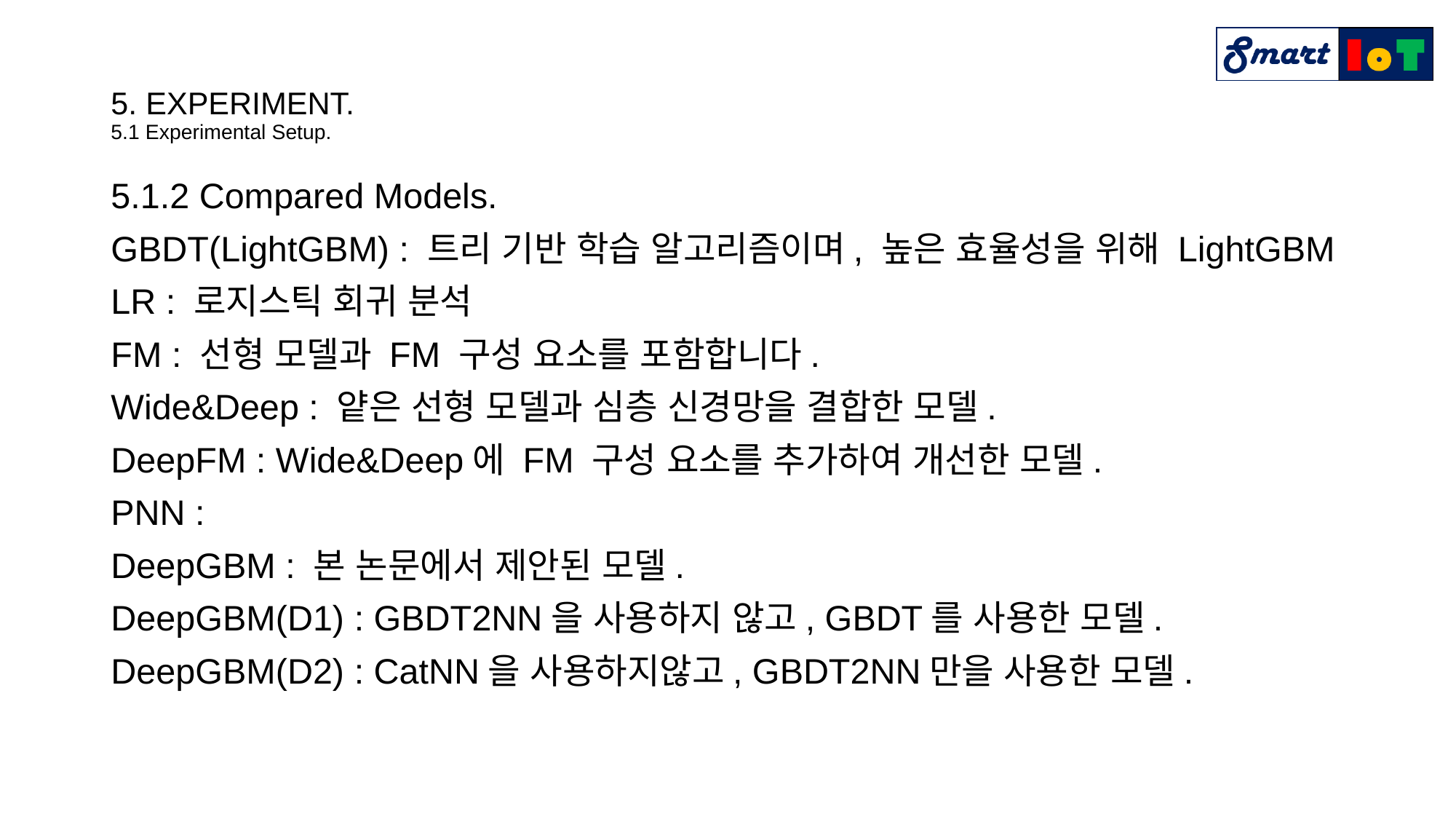

# 5. EXPERIMENT. 5.1 Experimental Setup.
5.1.2 Compared Models.
GBDT(LightGBM) : 트리 기반 학습 알고리즘이며, 높은 효율성을 위해 LightGBM
LR : 로지스틱 회귀 분석
FM : 선형 모델과 FM 구성 요소를 포함합니다.
Wide&Deep : 얕은 선형 모델과 심층 신경망을 결합한 모델.
DeepFM : Wide&Deep에 FM 구성 요소를 추가하여 개선한 모델.
PNN :
DeepGBM : 본 논문에서 제안된 모델.
DeepGBM(D1) : GBDT2NN을 사용하지 않고, GBDT를 사용한 모델.
DeepGBM(D2) : CatNN을 사용하지않고, GBDT2NN만을 사용한 모델.